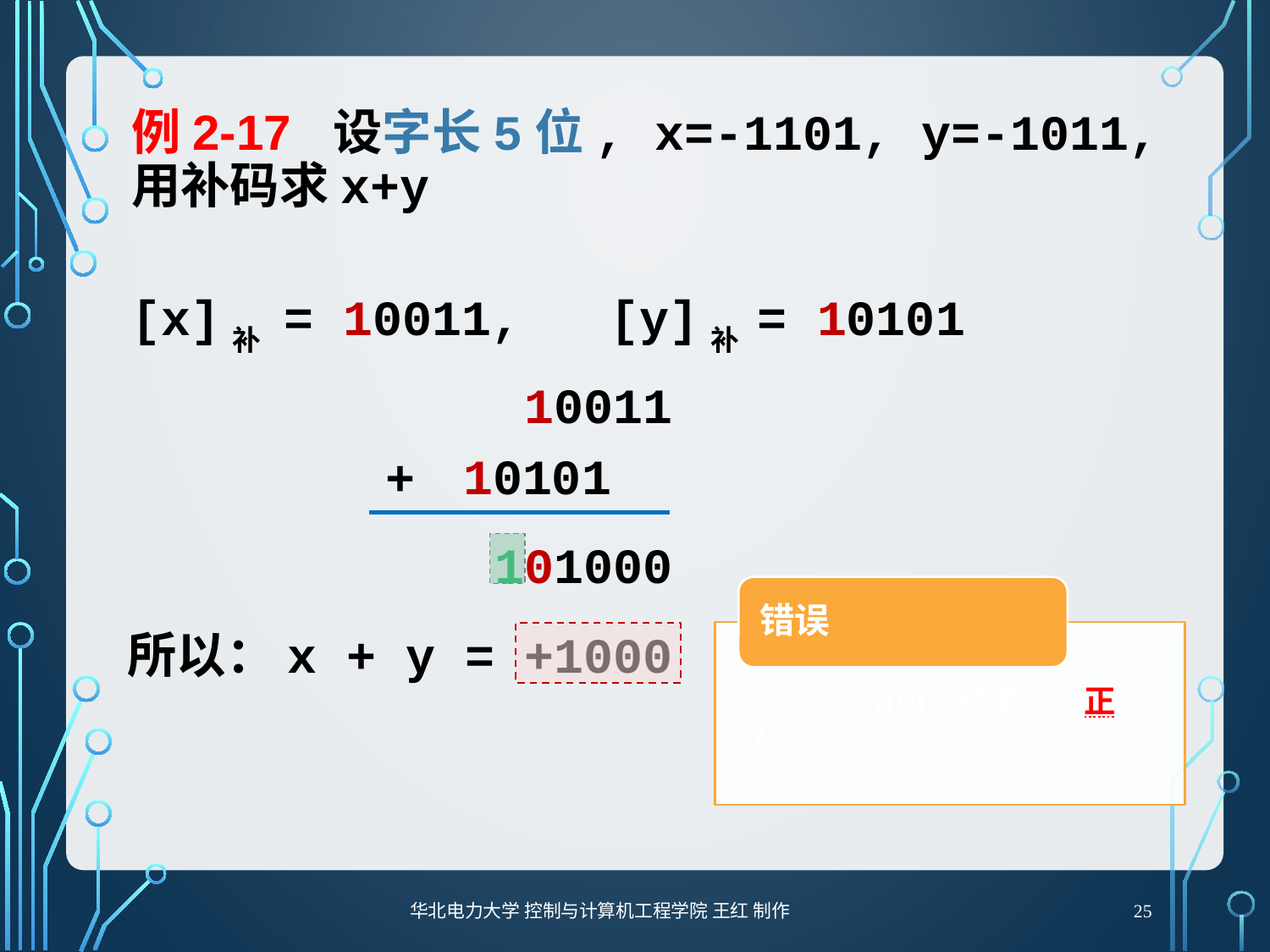

# 例2-17 设字长5位, x=-1101, y=-1011, 用补码求x+y
[x]补 = 10011,   [y]补 = 10101

10011
10101
+
101000

两个负数相加的结果成为正数，这同样也是错误的。
错误
所以：x + y = +1000

25
华北电力大学 控制与计算机工程学院 王红 制作